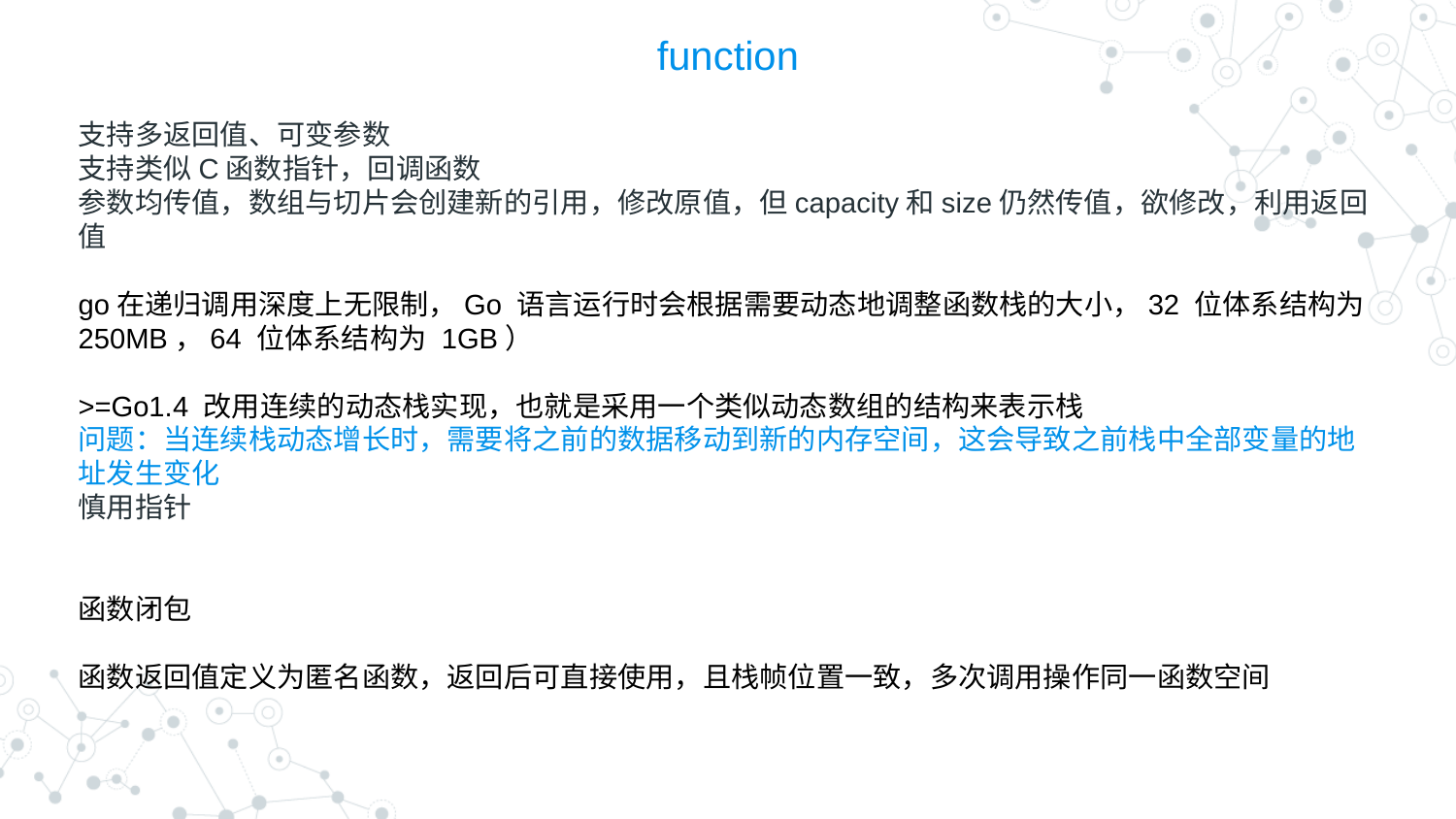

# function
支持多返回值、可变参数
支持类似C函数指针，回调函数
参数均传值，数组与切片会创建新的引用，修改原值，但capacity和size仍然传值，欲修改，利用返回值

go在递归调用深度上无限制，Go 语言运行时会根据需要动态地调整函数栈的大小，32 位体系结构为 250MB，64 位体系结构为 1GB）

>=Go1.4 改用连续的动态栈实现，也就是采用一个类似动态数组的结构来表示栈
问题：当连续栈动态增长时，需要将之前的数据移动到新的内存空间，这会导致之前栈中全部变量的地址发生变化
慎用指针

函数闭包
函数返回值定义为匿名函数，返回后可直接使用，且栈帧位置一致，多次调用操作同一函数空间